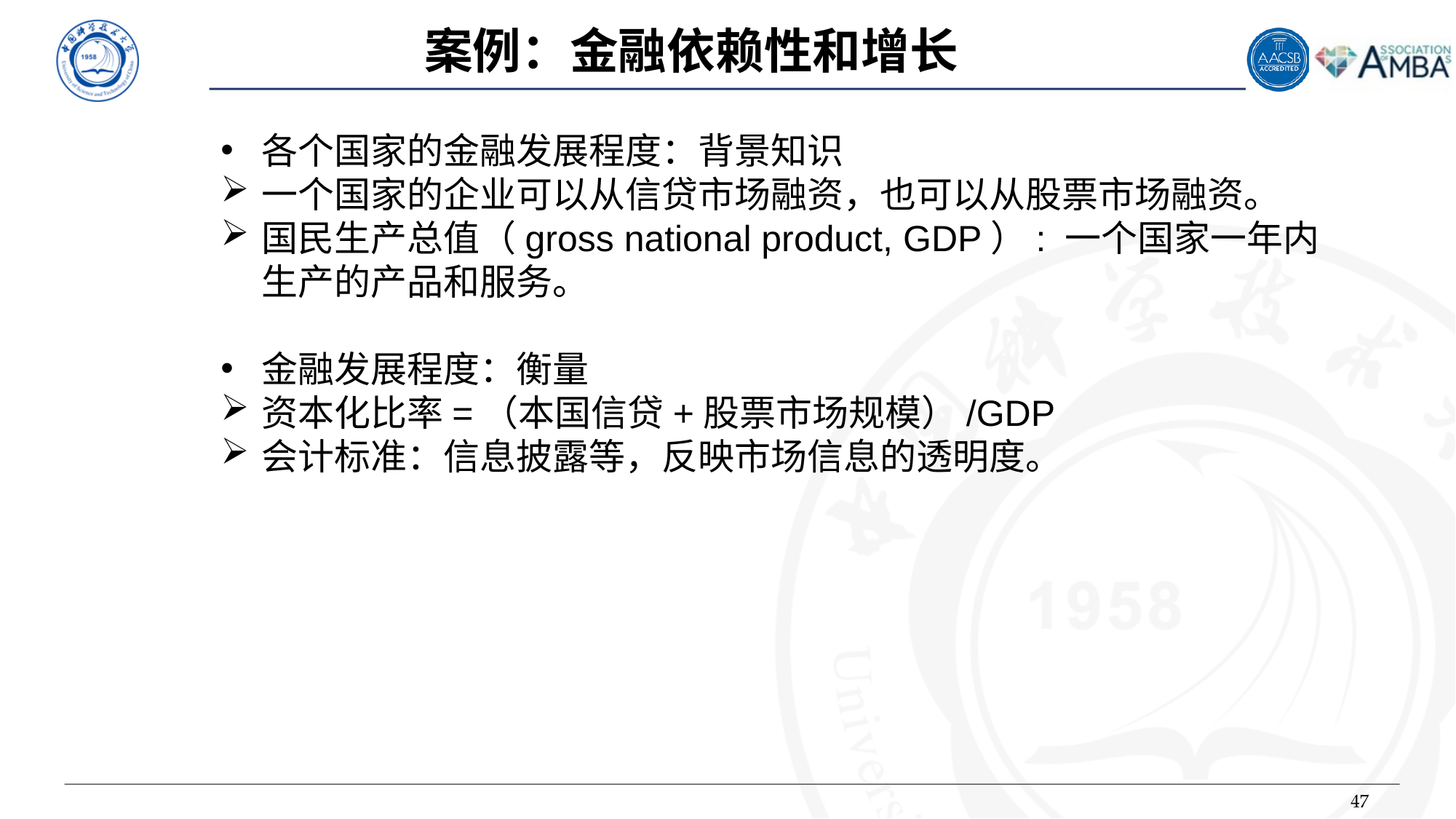

案例：金融依赖性和增长
各个国家的金融发展程度：背景知识
一个国家的企业可以从信贷市场融资，也可以从股票市场融资。
国民生产总值（gross national product, GDP）: 一个国家一年内生产的产品和服务。

金融发展程度：衡量
资本化比率=（本国信贷+股票市场规模）/GDP
会计标准：信息披露等，反映市场信息的透明度。